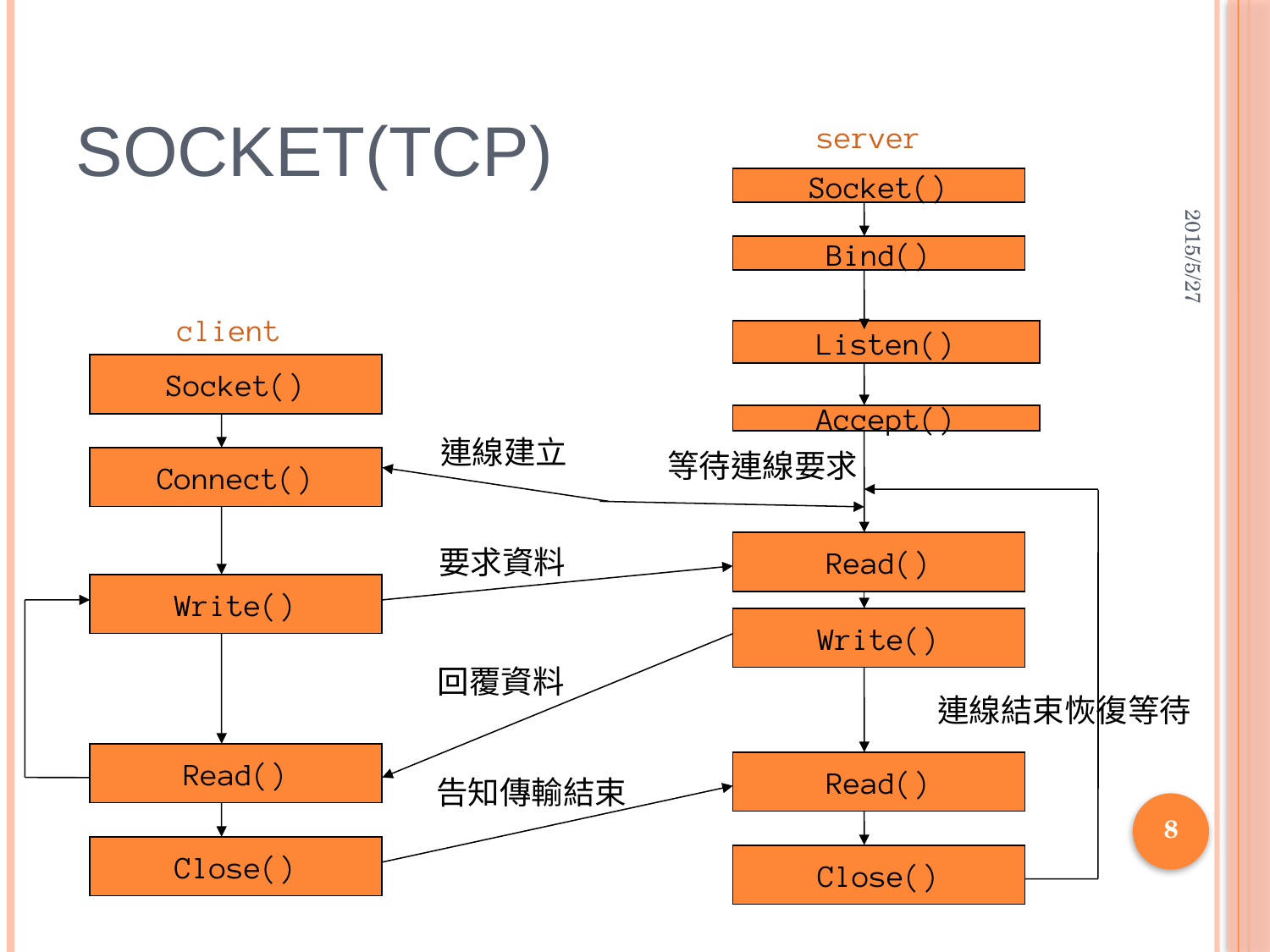

# Socket(TCP)
server
Socket()

Bind()

client
Listen()
Socket()

Accept()

連線建立

等待連線要求
Connect()

Read()
要求資料

Write()

Write()

回覆資料

連線結束恢復等待
Read()
Read()
告知傳輸結束

Close()
Close()

2015/5/27
8